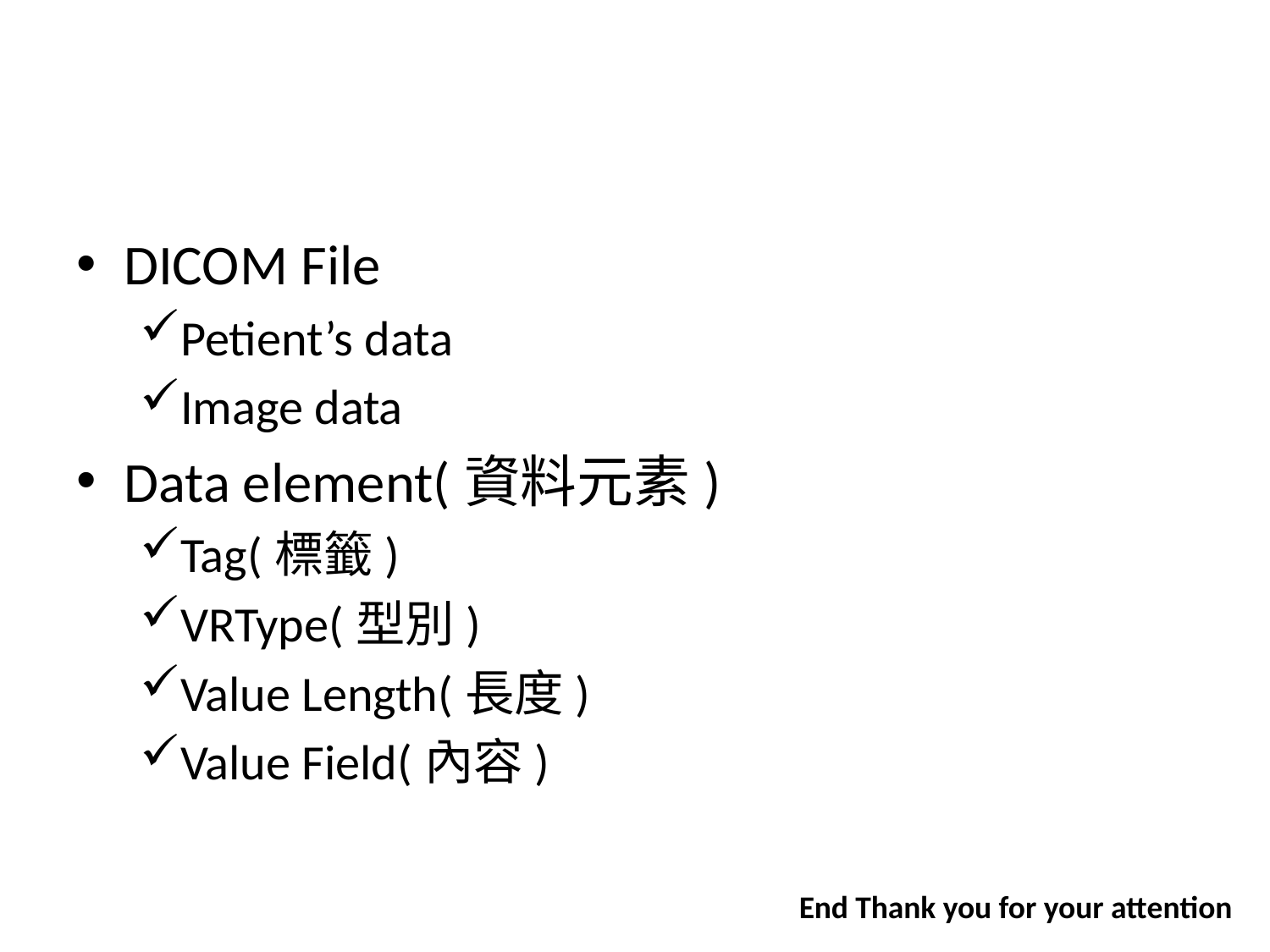

#
DICOM File
Petient’s data
Image data
Data element(資料元素)
Tag(標籤)
VRType(型別)
Value Length(長度)
Value Field(內容)

End Thank you for your attention